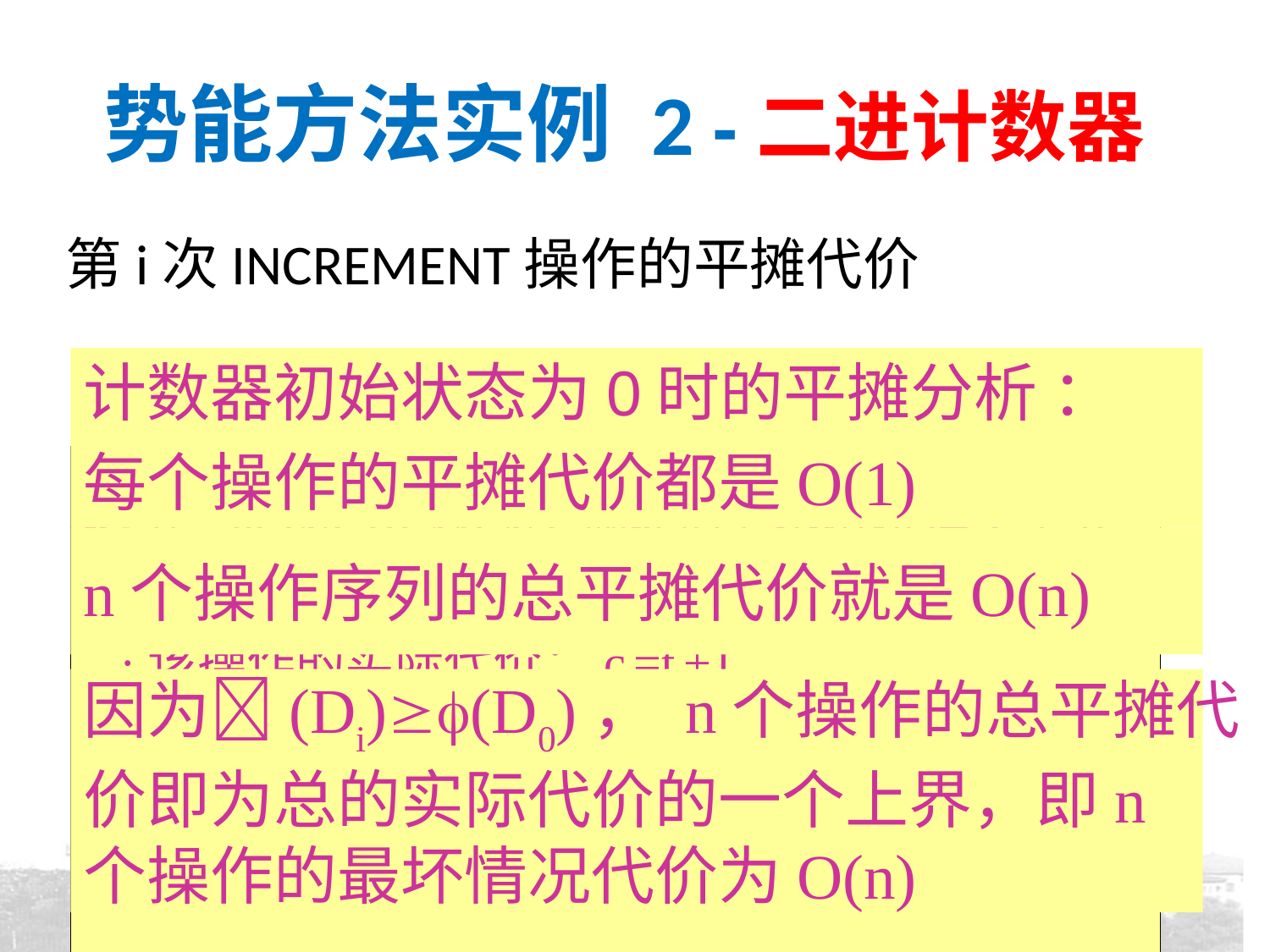

# 势能方法实例 2 -二进计数器
第i次INCREMENT操作的平摊代价
计数器初始状态为0时的平摊分析 ：
每个操作的平摊代价都是O(1)
设第i次INCREMENT操作对ti个位进行了置0,
     至多将一位置1
   ·该操作的实际代价：ci=ti+1
   ·在第i次操作后计数器中1的个数为bi≤ bi-1- t i+1
    ·势差：φ(Di)-φ(Di-1)≤(bi-1- t i+1)-bi-1=1- t i，
    ·平摊代价：c’i = ci+φ(Di)-φ(Di-1)≤( t i+1)+(1- t i)=2
n个操作序列的总平摊代价就是O(n)
因为φ(Di)≥φ(D0)， n个操作的总平摊代
价即为总的实际代价的一个上界，即n
个操作的最坏情况代价为O(n)